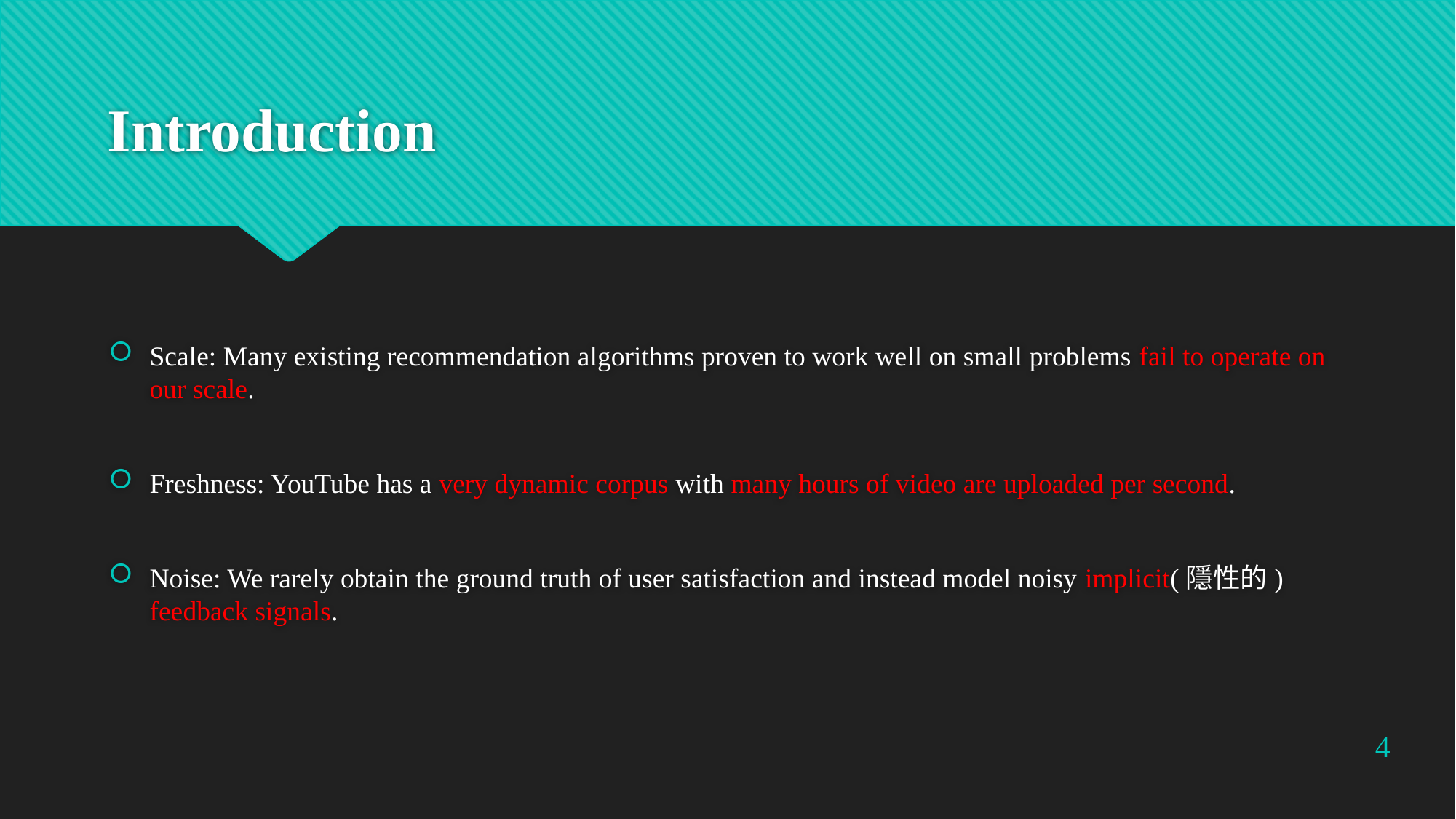

# Introduction
Scale: Many existing recommendation algorithms proven to work well on small problems fail to operate on our scale.

Freshness: YouTube has a very dynamic corpus with many hours of video are uploaded per second.

Noise: We rarely obtain the ground truth of user satisfaction and instead model noisy implicit(隱性的) feedback signals.
4